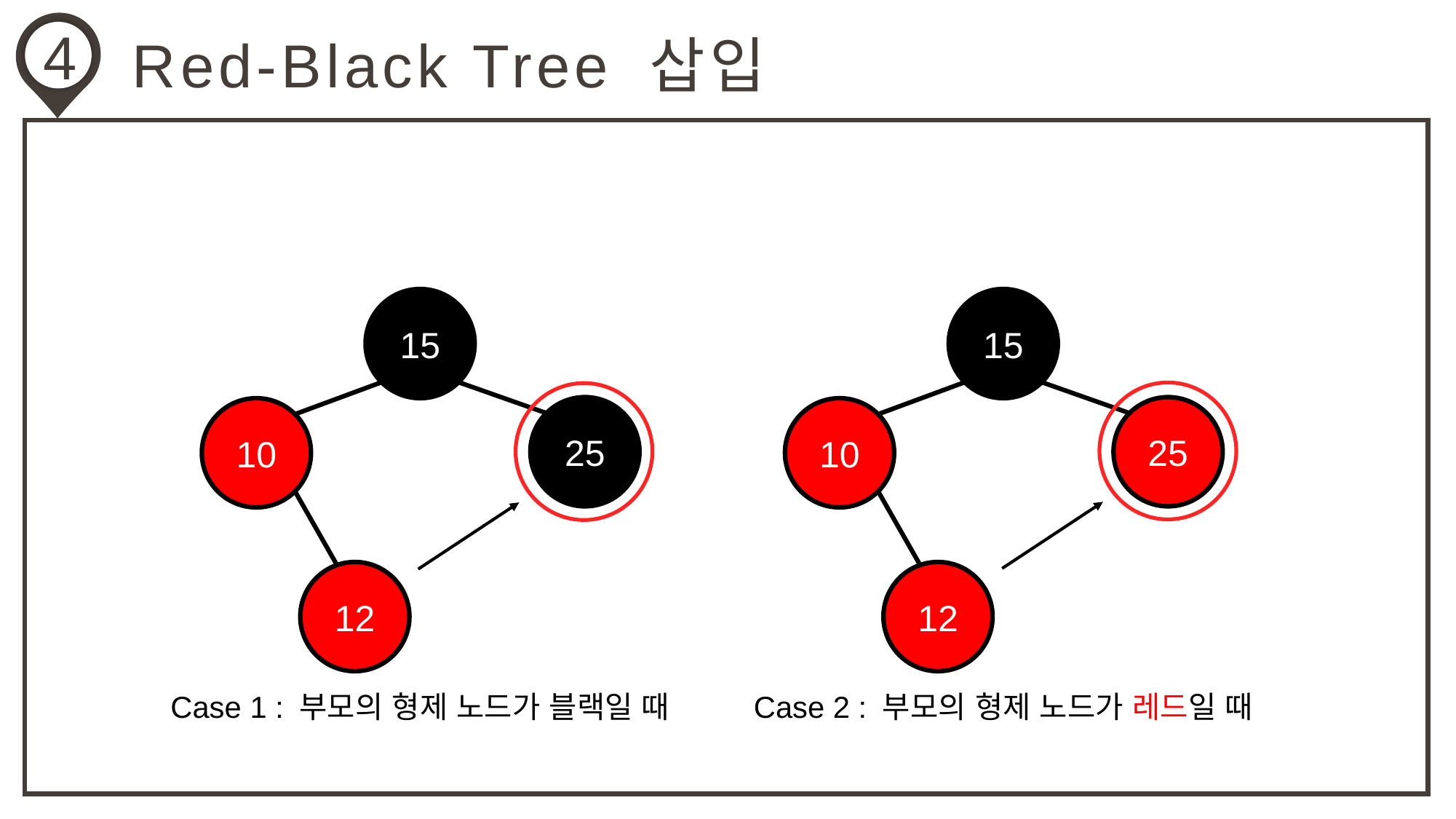

4
Red-Black Tree 삽입
15
15

25
25
10
10
12
12
Case 1 : 부모의 형제 노드가 블랙일 때
Case 2 : 부모의 형제 노드가 레드일 때